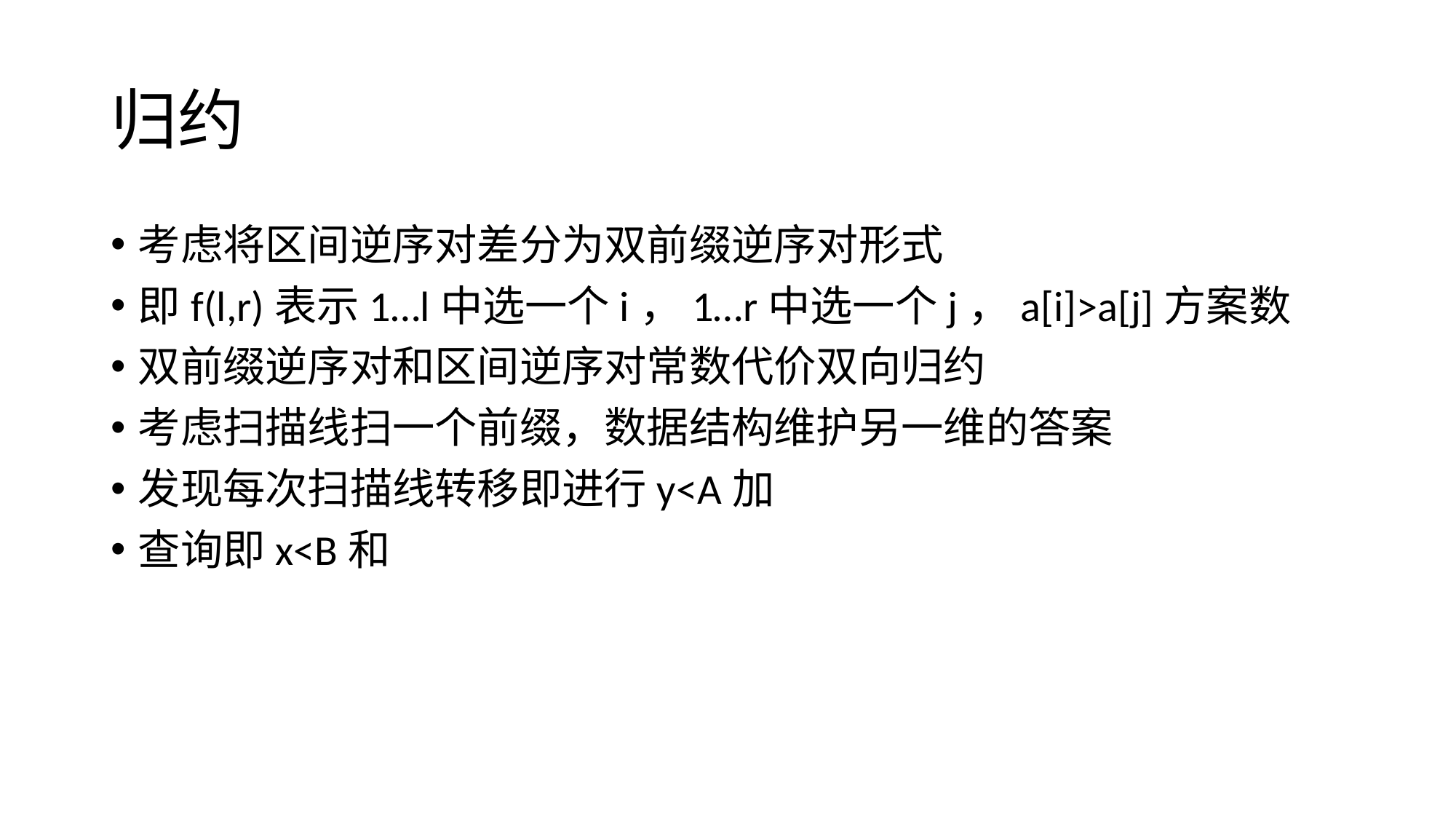

# 归约
考虑将区间逆序对差分为双前缀逆序对形式
即f(l,r)表示1…l中选一个i，1…r中选一个j，a[i]>a[j]方案数
双前缀逆序对和区间逆序对常数代价双向归约
考虑扫描线扫一个前缀，数据结构维护另一维的答案
发现每次扫描线转移即进行y<A加
查询即x<B和